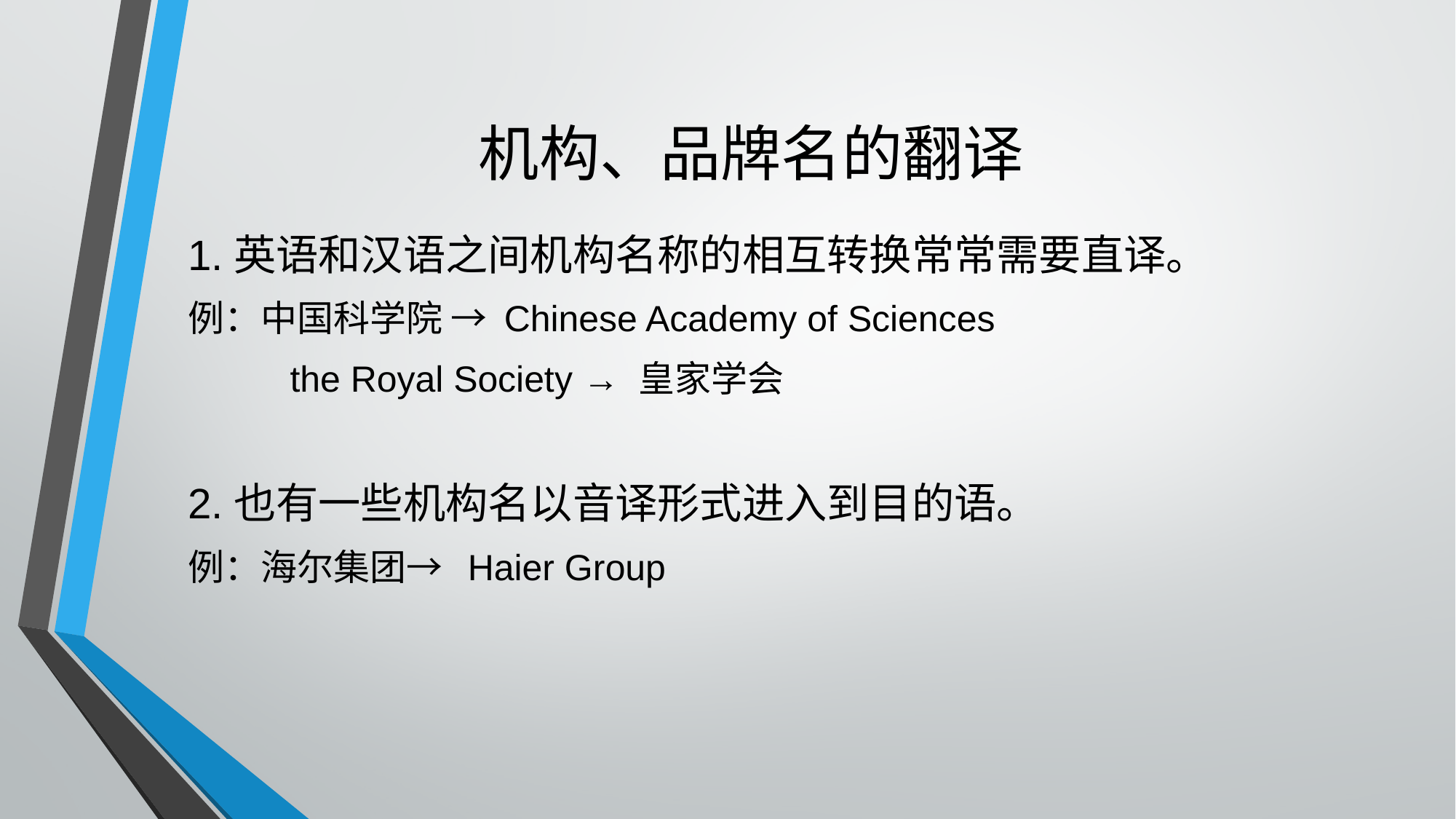

# 机构、品牌名的翻译
1.英语和汉语之间机构名称的相互转换常常需要直译。
例：中国科学院 → Chinese Academy of Sciences
          the Royal Society → 皇家学会

2.也有一些机构名以音译形式进入到目的语。
例：海尔集团→  Haier Group